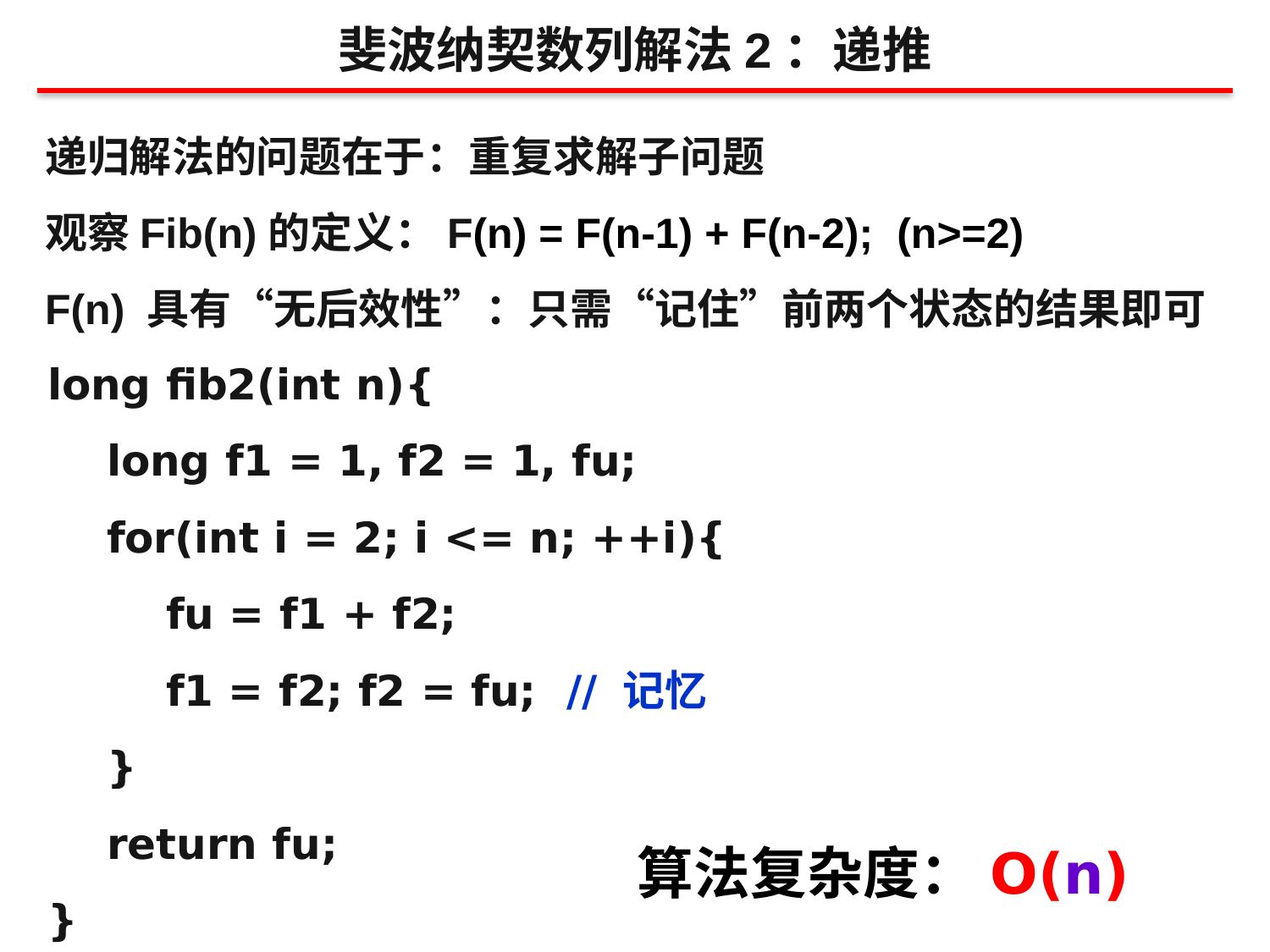

斐波纳契数列解法2：递推
递归解法的问题在于：重复求解子问题
观察Fib(n)的定义：F(n) = F(n-1) + F(n-2);  (n>=2)
F(n) 具有“无后效性”：只需“记住”前两个状态的结果即可
long fib2(int n){
    long f1 = 1, f2 = 1, fu;
    for(int i = 2; i <= n; ++i){
        fu = f1 + f2;
        f1 = f2; f2 = fu;  // 记忆
    }
    return fu;
}
算法复杂度：O(n)